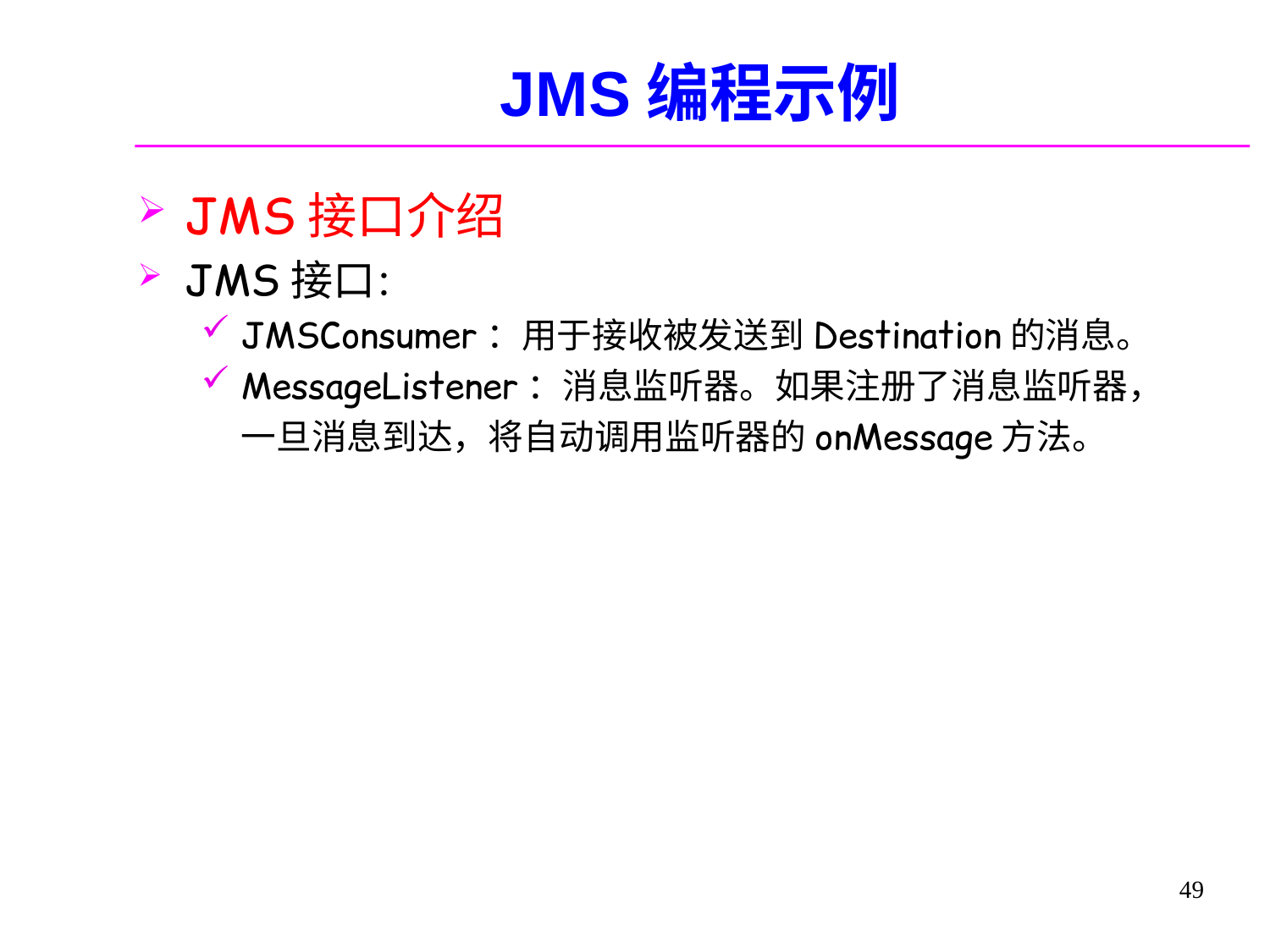

# JMS编程示例
JMS接口介绍
JMS接口：
JMSConsumer：用于接收被发送到Destination的消息。
MessageListener：消息监听器。如果注册了消息监听器，一旦消息到达，将自动调用监听器的onMessage方法。
49